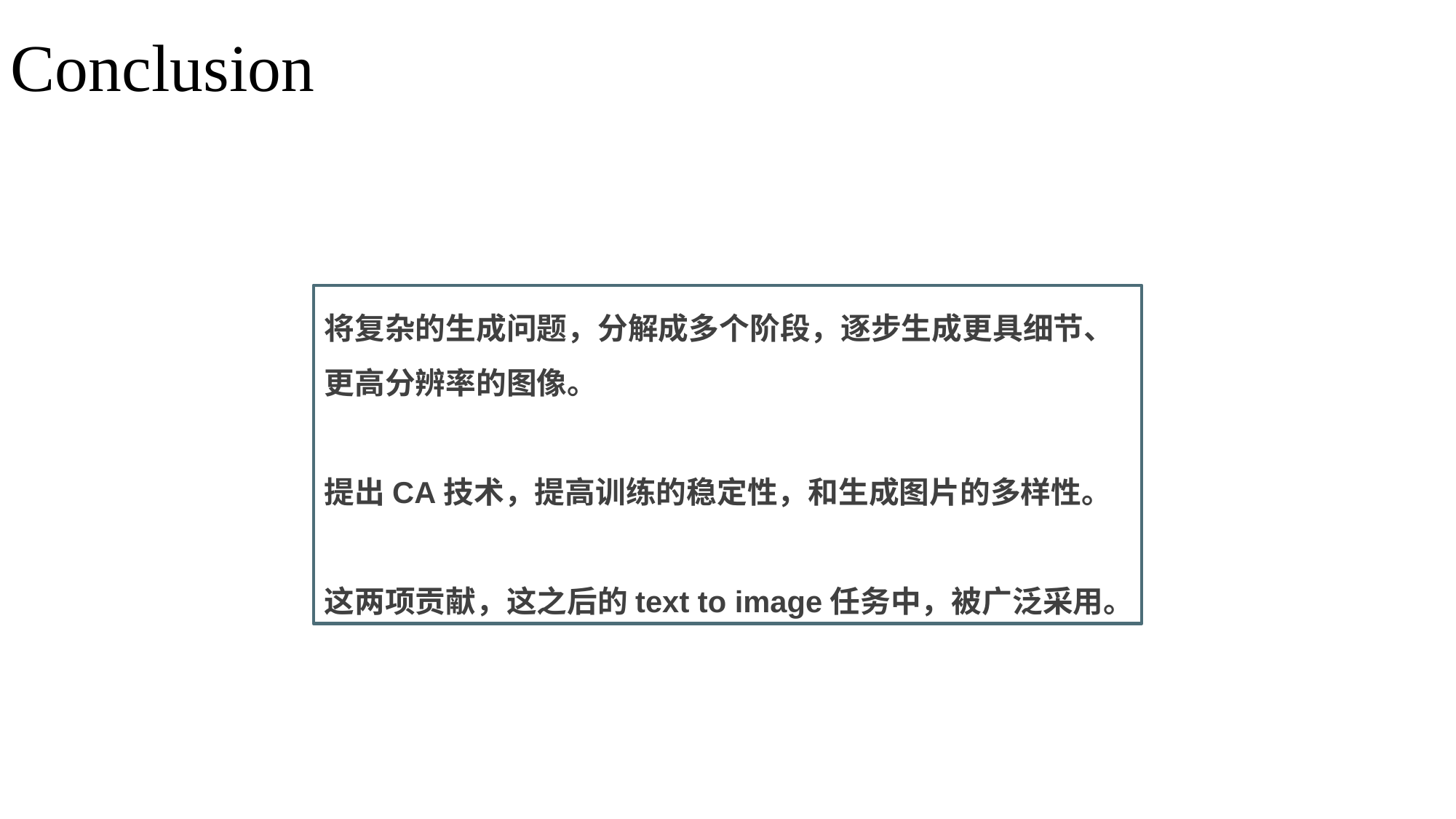

Conclusion
将复杂的生成问题，分解成多个阶段，逐步生成更具细节、更高分辨率的图像。

提出CA技术，提高训练的稳定性，和生成图片的多样性。

这两项贡献，这之后的text to image任务中，被广泛采用。